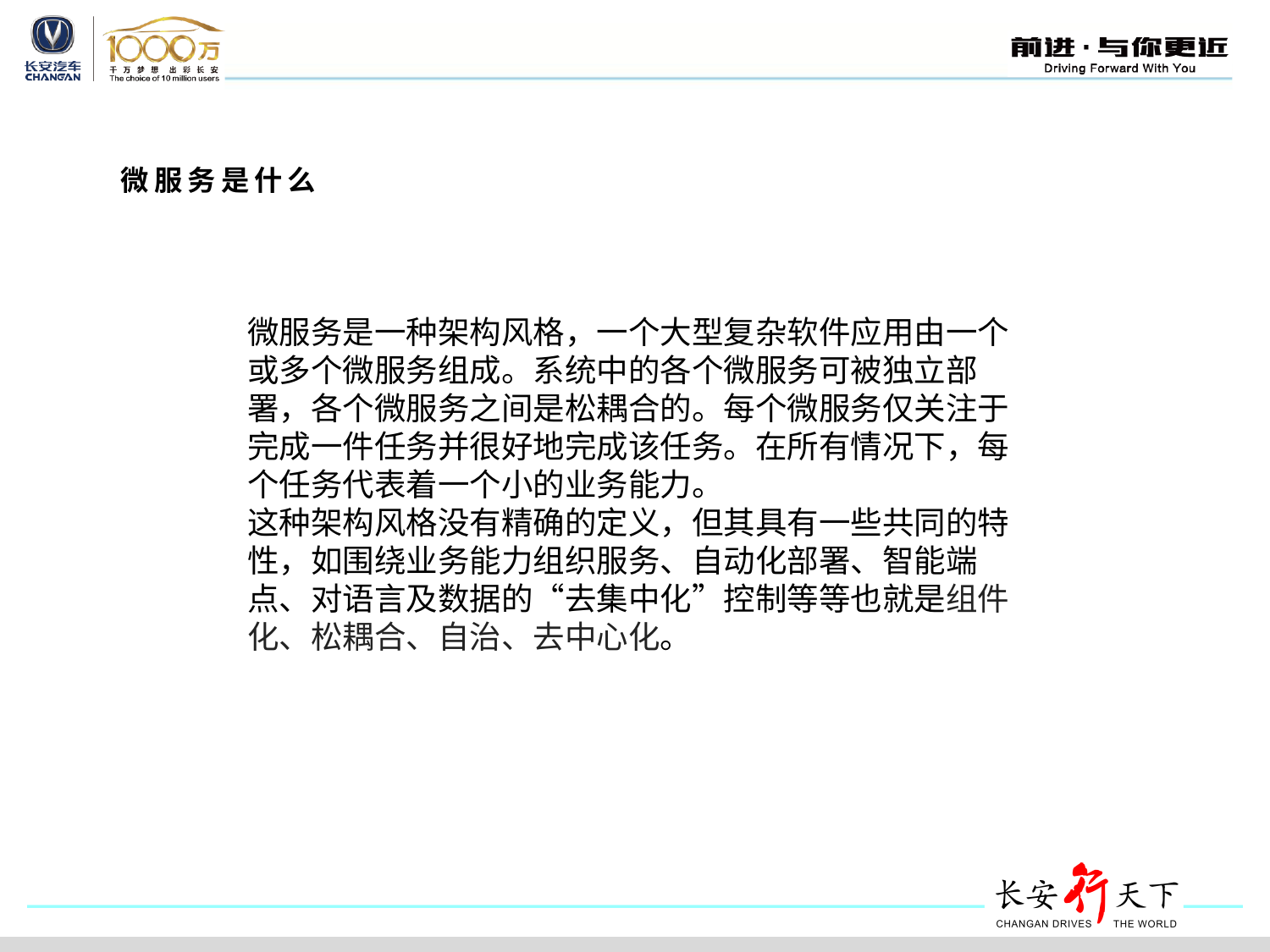

微服务是什么
微服务是一种架构风格，一个大型复杂软件应用由一个或多个微服务组成。系统中的各个微服务可被独立部署，各个微服务之间是松耦合的。每个微服务仅关注于完成一件任务并很好地完成该任务。在所有情况下，每个任务代表着一个小的业务能力。
这种架构风格没有精确的定义，但其具有一些共同的特性，如围绕业务能力组织服务、自动化部署、智能端点、对语言及数据的“去集中化”控制等等也就是组件化、松耦合、自治、去中心化。